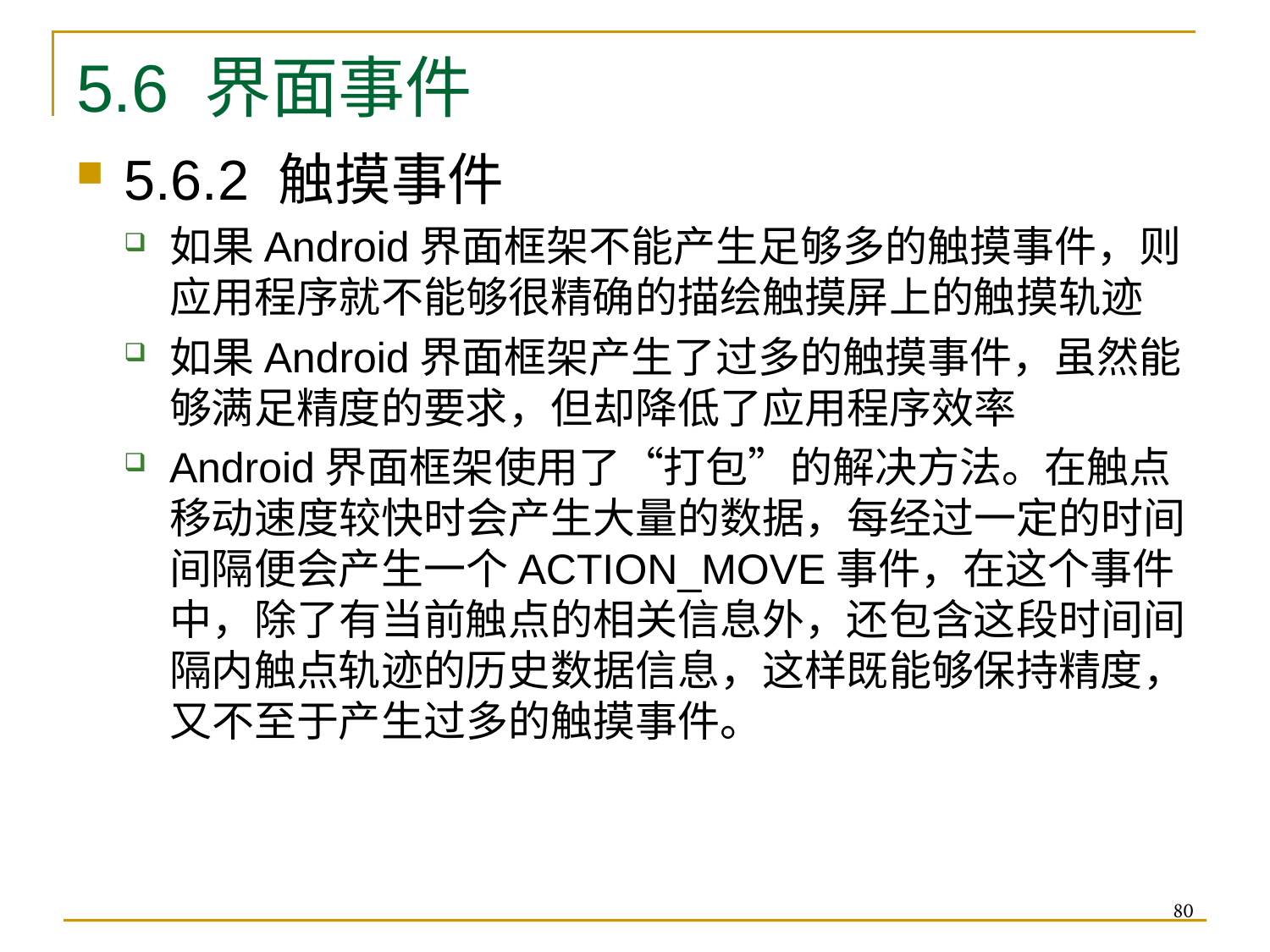

# 5.6 界面事件
5.6.2 触摸事件
如果Android界面框架不能产生足够多的触摸事件，则应用程序就不能够很精确的描绘触摸屏上的触摸轨迹
如果Android界面框架产生了过多的触摸事件，虽然能够满足精度的要求，但却降低了应用程序效率
Android界面框架使用了“打包”的解决方法。在触点移动速度较快时会产生大量的数据，每经过一定的时间间隔便会产生一个ACTION_MOVE事件，在这个事件中，除了有当前触点的相关信息外，还包含这段时间间隔内触点轨迹的历史数据信息，这样既能够保持精度，又不至于产生过多的触摸事件。
80